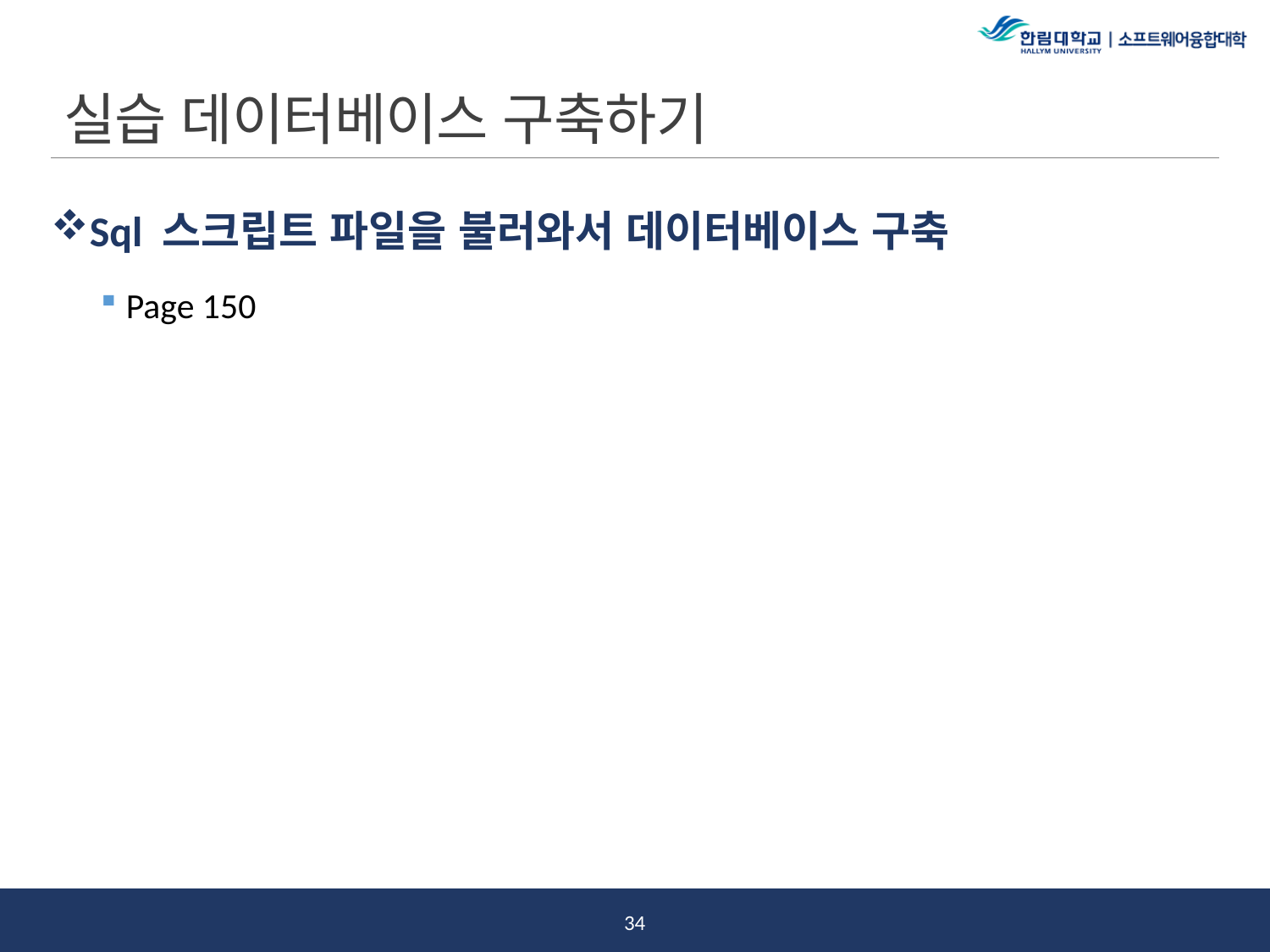

# 실습 데이터베이스 구축하기
Sql 스크립트 파일을 불러와서 데이터베이스 구축
Page 150

34